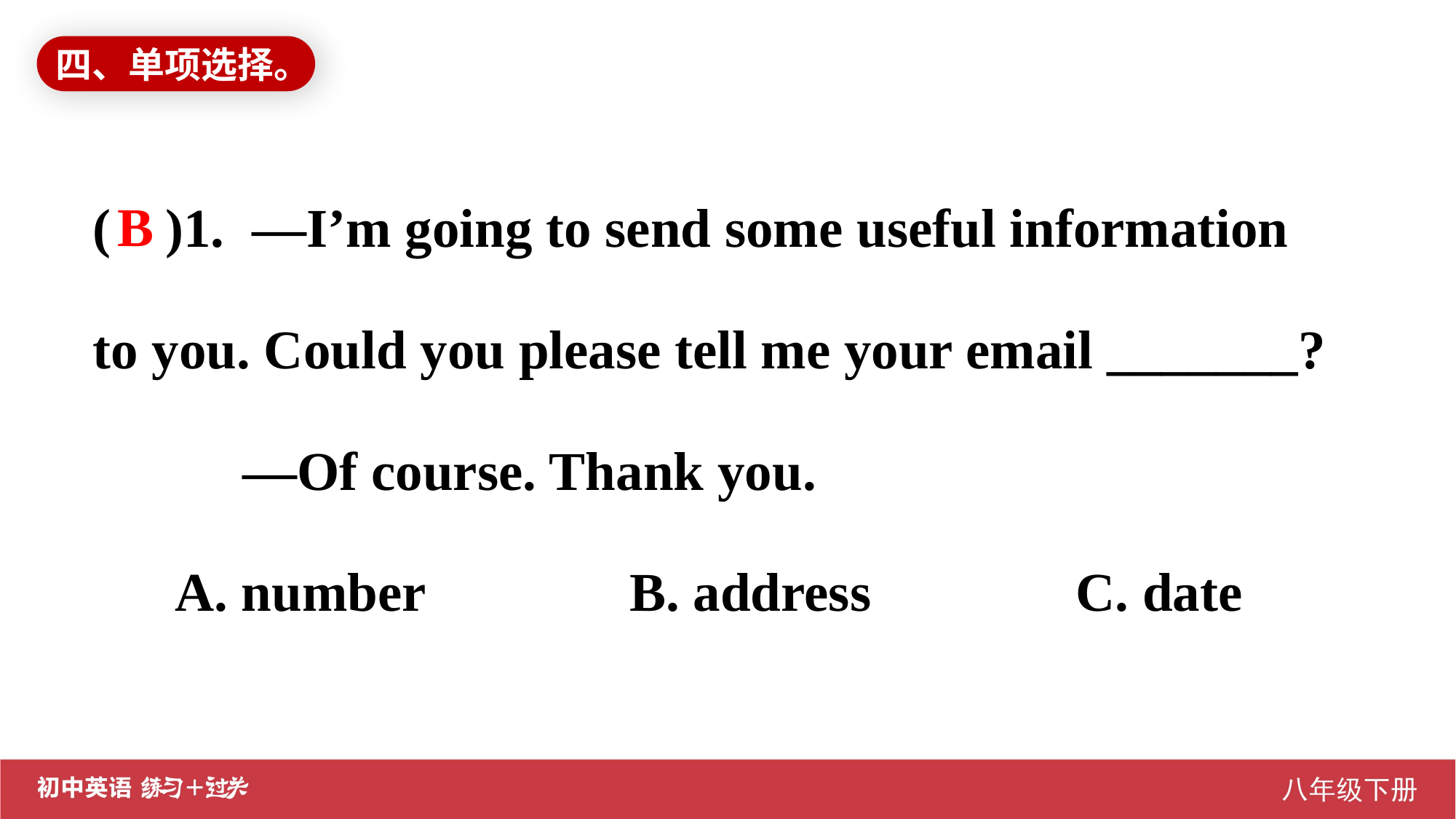

四、单项选择。
(    )1.  —I’m going to send some useful information to you. Could you please tell me your email _______?
           —Of course. Thank you.
      A. number               B. address               C. date
B